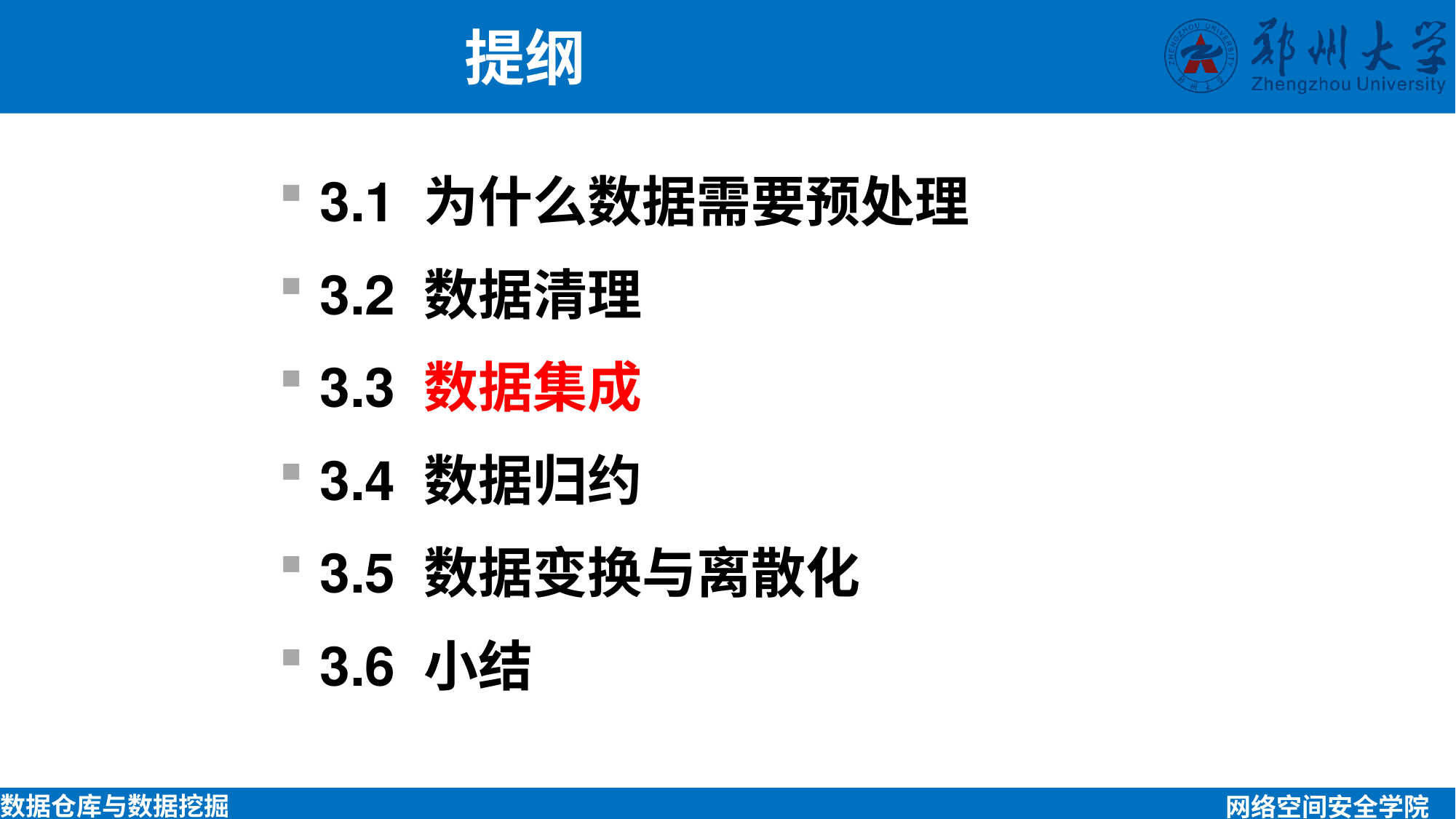

提纲
3.1 为什么数据需要预处理
3.2 数据清理
3.3 数据集成
3.4 数据归约
3.5 数据变换与离散化
3.6 小结